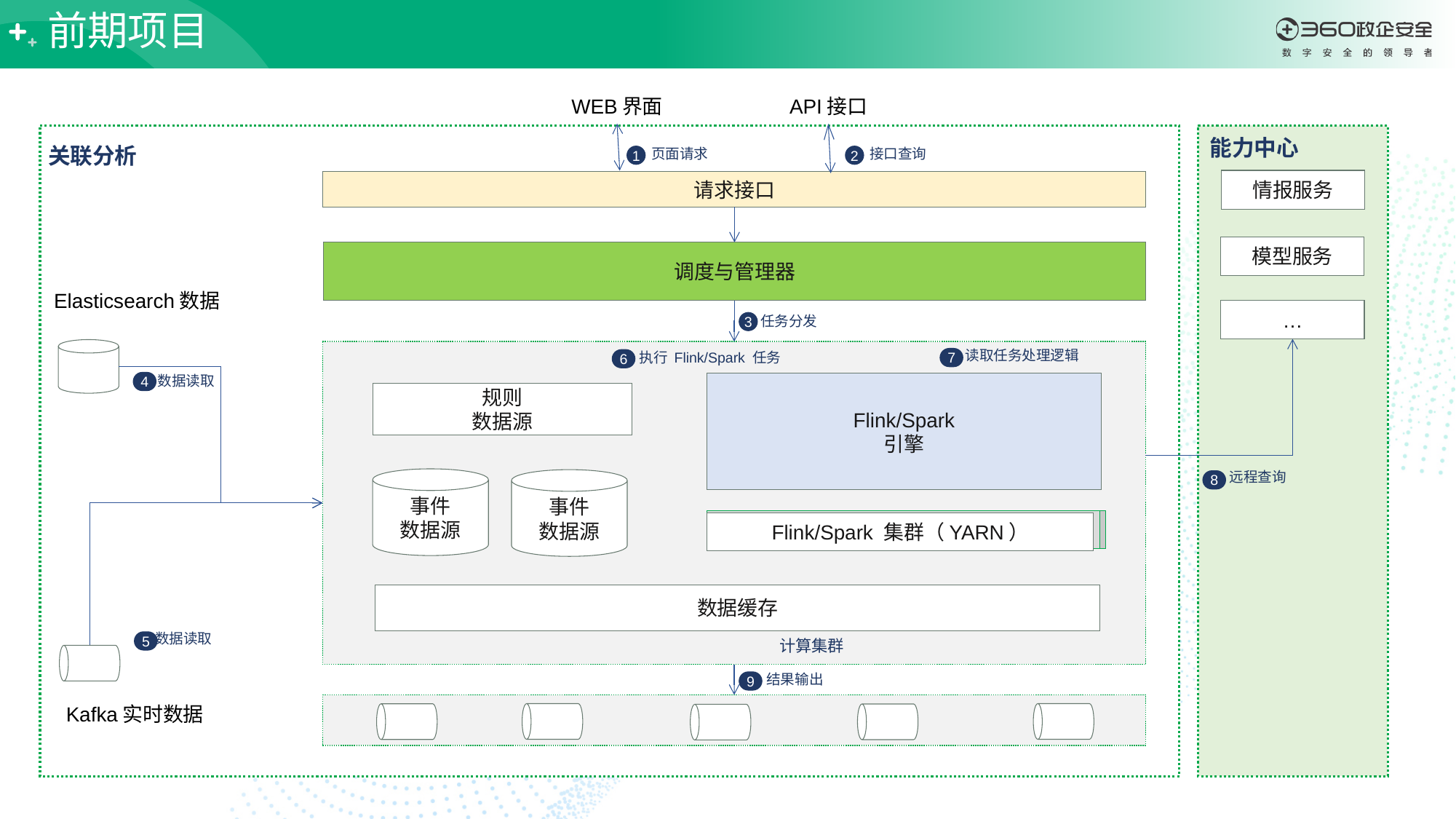

前期项目
WEB界面
API接口

能力中心
关联分析
页面请求
接口查询
1
2
情报服务
请求接口
模型服务
调度与管理器
Elasticsearch数据
…
任务分发
3

读取任务处理逻辑

执行 Flink/Spark 任务
7
6
数据读取
4
Flink/Spark
引擎
规则
数据源
 远程查询
事件
数据源
事件
数据源
8

Flink/Spark 集群（YARN）
数据缓存
数据读取
计算集群
5

 结果输出
9

Kafka实时数据